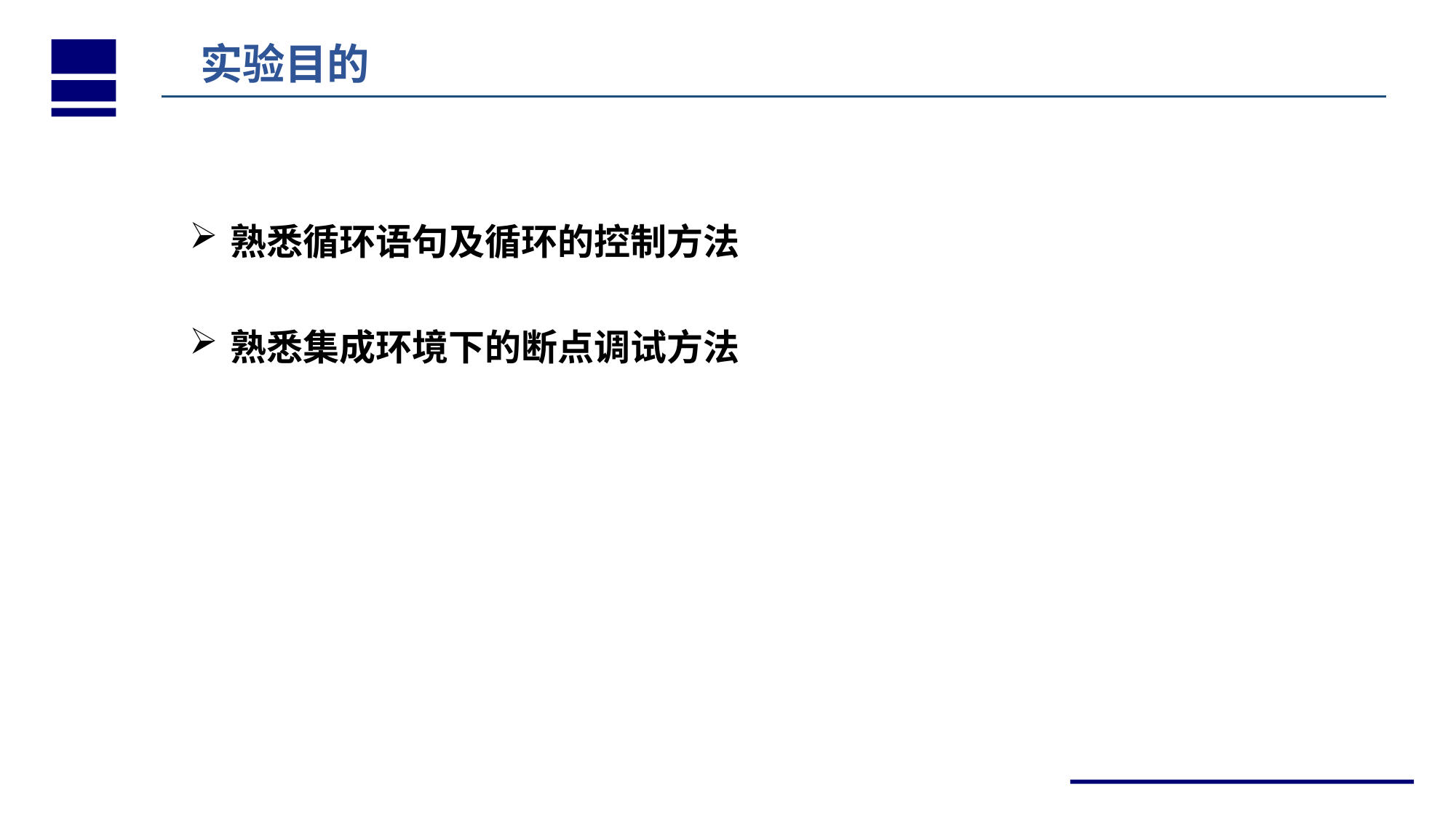

实验目的
熟悉循环语句及循环的控制方法
熟悉集成环境下的断点调试方法